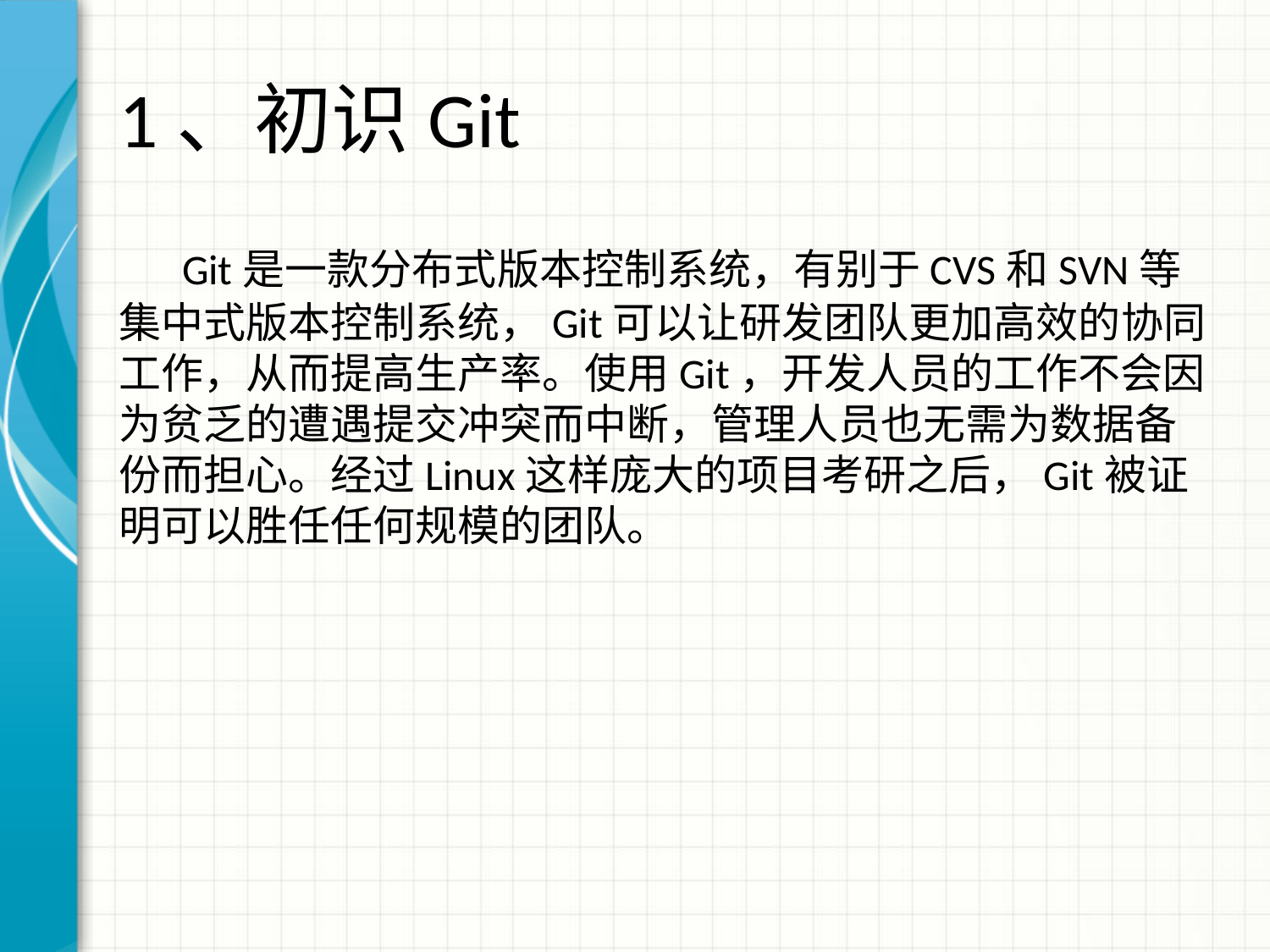

# 1、初识Git
     Git是一款分布式版本控制系统，有别于CVS和SVN等集中式版本控制系统，Git可以让研发团队更加高效的协同工作，从而提高生产率。使用Git，开发人员的工作不会因为贫乏的遭遇提交冲突而中断，管理人员也无需为数据备份而担心。经过Linux这样庞大的项目考研之后，Git被证明可以胜任任何规模的团队。